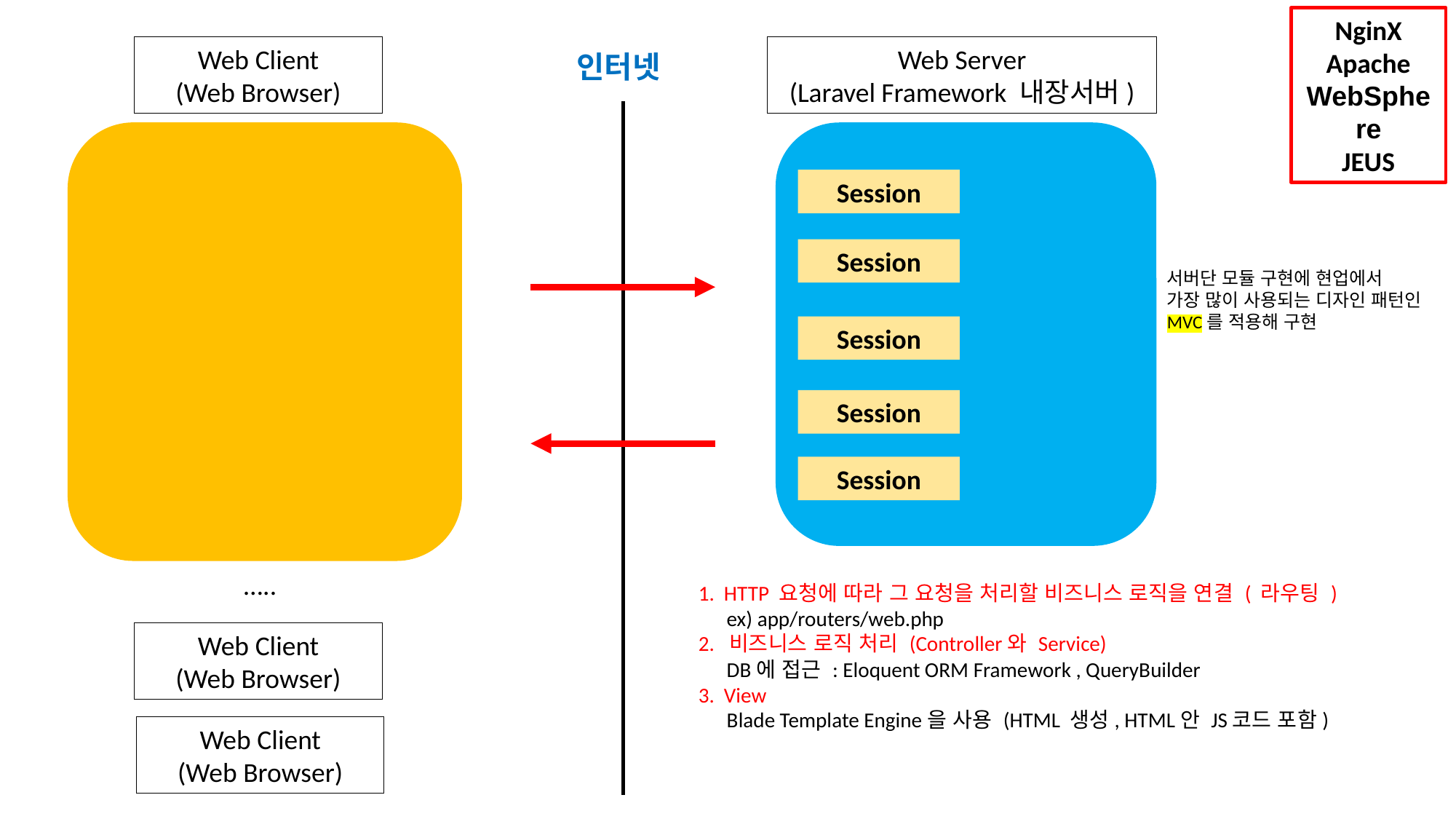

NginX
Apache
WebSphere
JEUS
Web Client
(Web Browser)

Session
Session
Session
Session
Session
…..
1.  HTTP 요청에 따라 그 요청을 처리할 비즈니스 로직을 연결 ( 라우팅 )
      ex) app/routers/web.php
2.  비즈니스 로직 처리 (Controller와 Service)
      DB에 접근 : Eloquent ORM Framework , QueryBuilder
3.  View
      Blade Template Engine을 사용 (HTML 생성, HTML안 JS코드 포함)

Web Client
(Web Browser)
Web Client
(Web Browser)
Web Server
(Laravel Framework 내장서버)

인터넷
서버단 모듈 구현에 현업에서
가장 많이 사용되는 디자인 패턴인 MVC를 적용해 구현